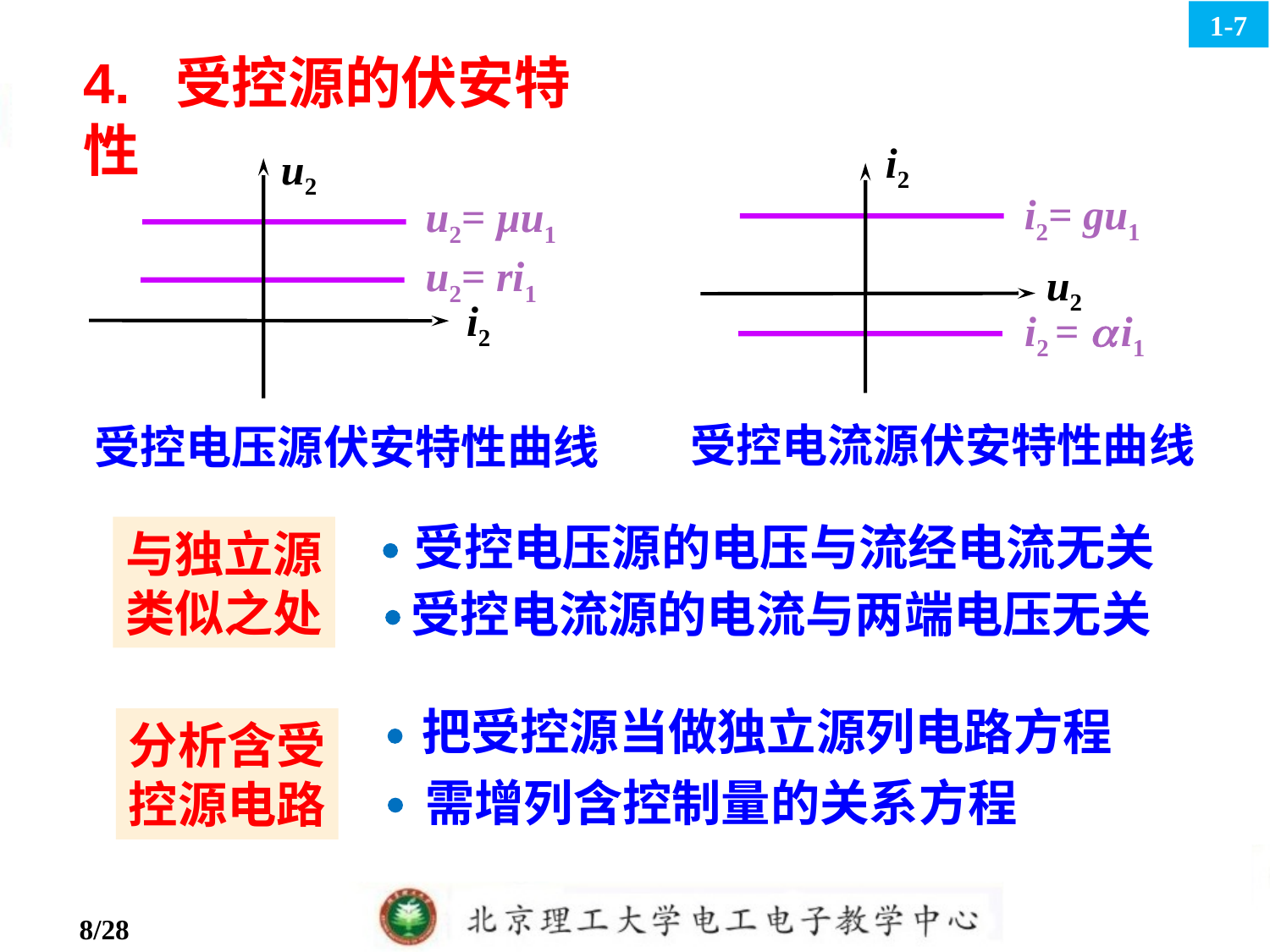

1-7
4.  受控源的伏安特性
i2
u2

u2
i2

i2= gu1
u2= µu1

u2= ri1

i2 = α i1

 受控电流源伏安特性曲线
受控电压源伏安特性曲线
受控电压源的电压与流经电流无关
与独立源
类似之处

受控电流源的电流与两端电压无关

把受控源当做独立源列电路方程
分析含受
控源电路

需增列含控制量的关系方程